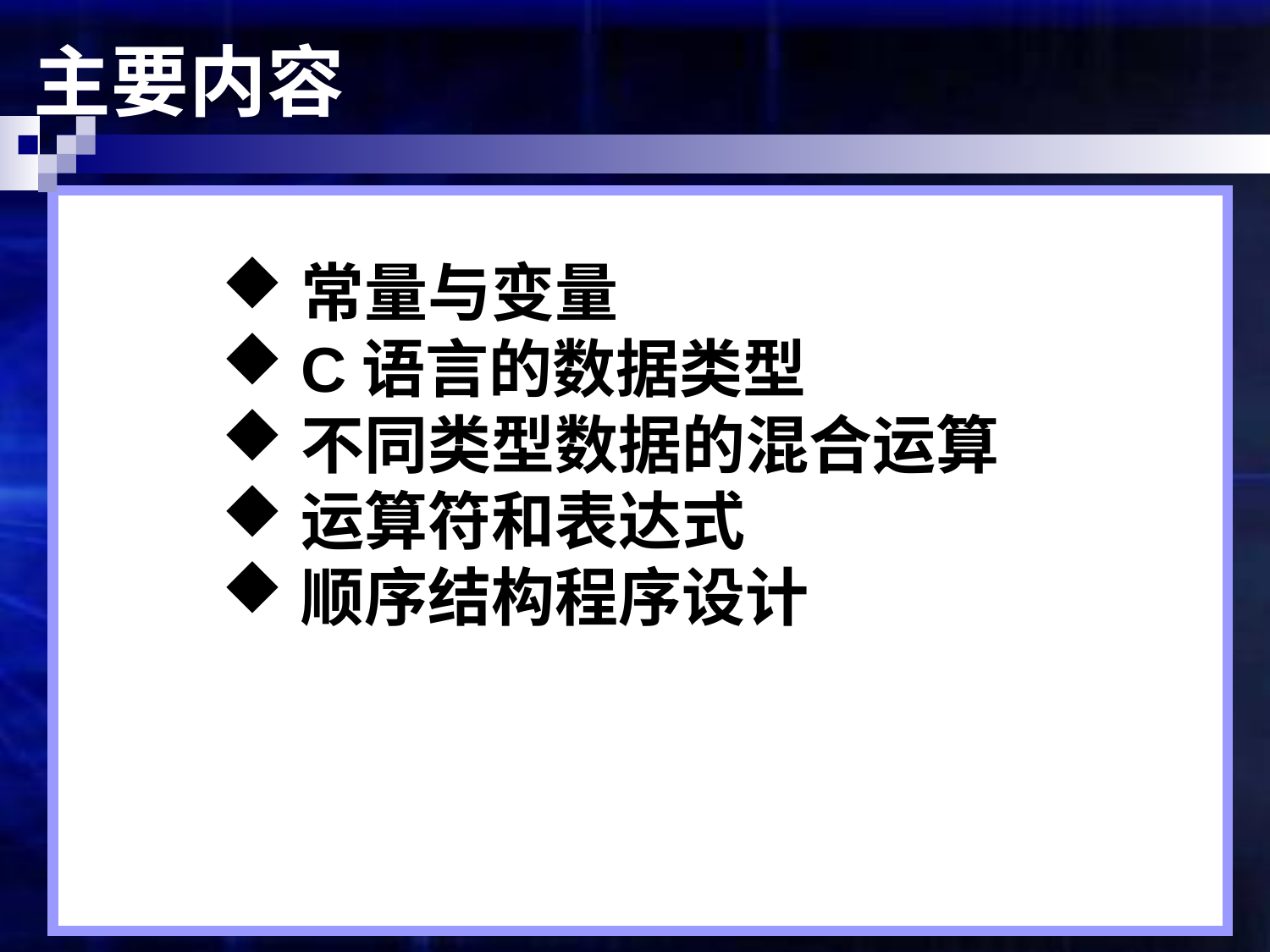

# 主要内容
常量与变量
C语言的数据类型
不同类型数据的混合运算
运算符和表达式
顺序结构程序设计